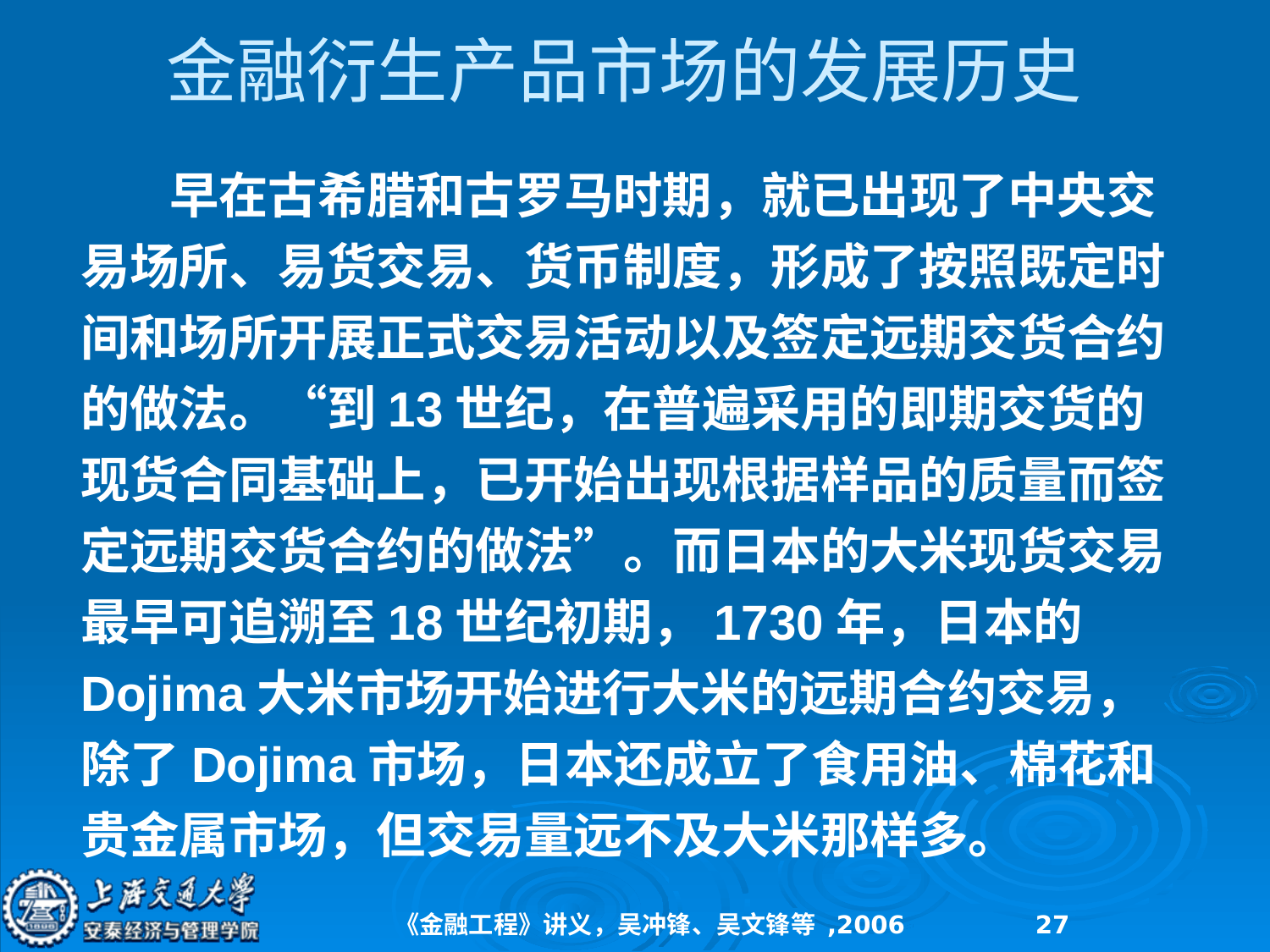

# 金融衍生产品市场的发展历史
早在古希腊和古罗马时期，就已出现了中央交易场所、易货交易、货币制度，形成了按照既定时间和场所开展正式交易活动以及签定远期交货合约的做法。“到13世纪，在普遍采用的即期交货的现货合同基础上，已开始出现根据样品的质量而签定远期交货合约的做法”。而日本的大米现货交易最早可追溯至18世纪初期，1730年，日本的Dojima大米市场开始进行大米的远期合约交易，除了Dojima市场，日本还成立了食用油、棉花和贵金属市场，但交易量远不及大米那样多。